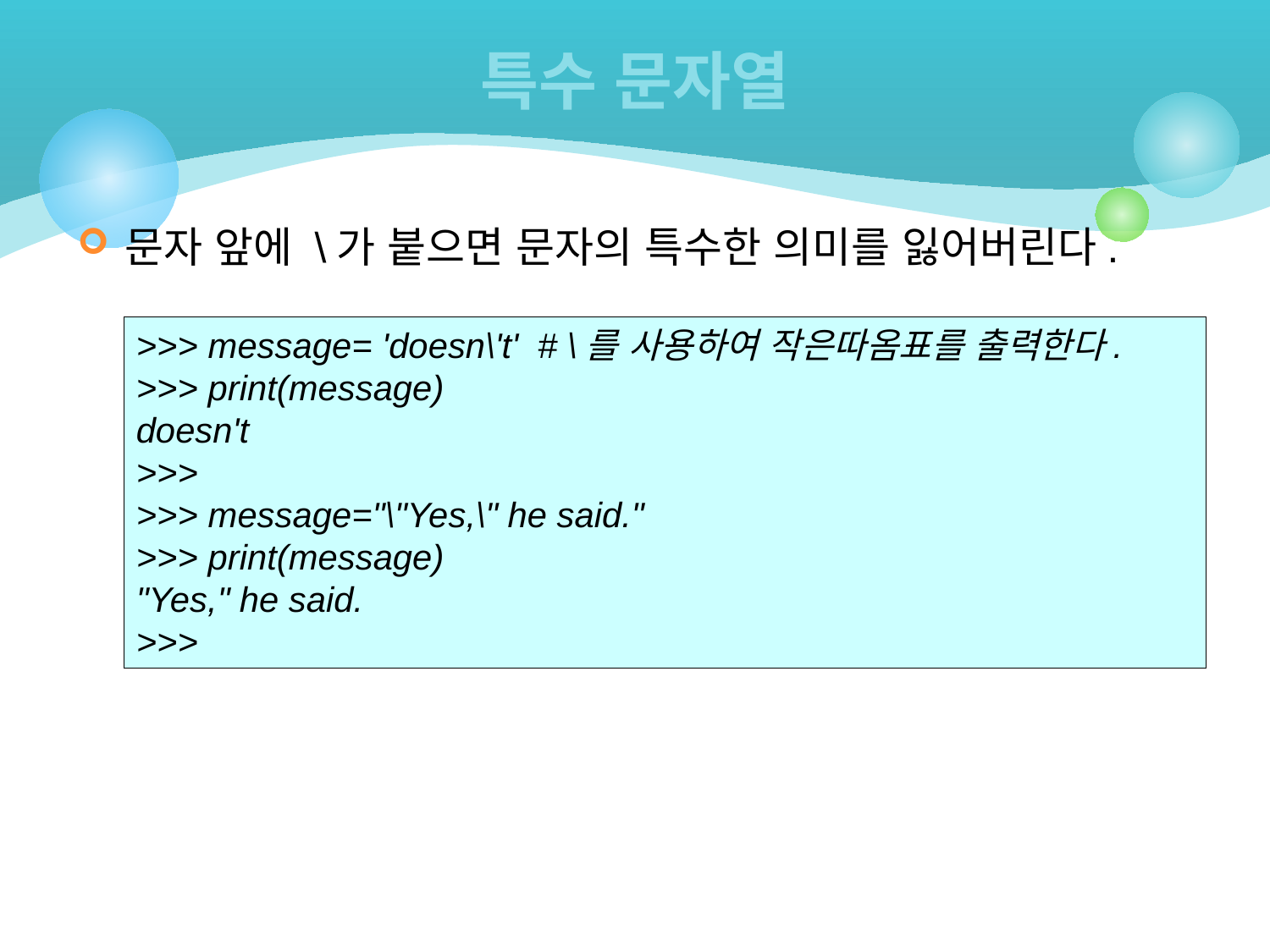

# 특수 문자열
문자 앞에 \가 붙으면 문자의 특수한 의미를 잃어버린다.

>>> message= 'doesn\'t'  # \를 사용하여 작은따옴표를 출력한다.
>>> print(message)
doesn't
>>>
>>> message="\"Yes,\" he said."
>>> print(message)
"Yes," he said.
>>>